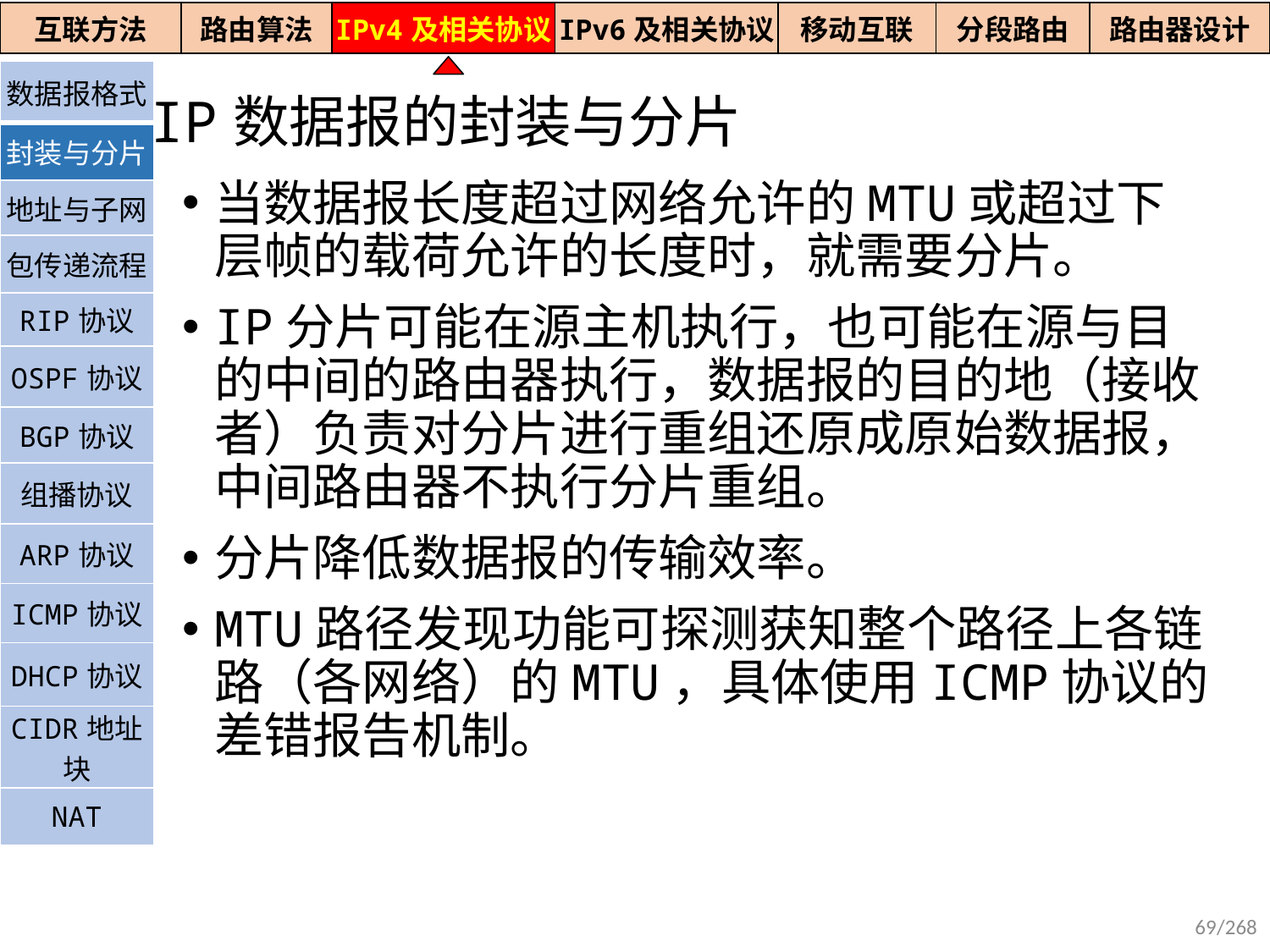

| 互联方法 | 路由算法 | IPv4及相关协议 | IPv6及相关协议 | 移动互联 | 分段路由 | 路由器设计 |
| --- | --- | --- | --- | --- | --- | --- |

# IP数据报的封装与分片
| 数据报格式 |
| --- |
| 封装与分片 |
| 地址与子网 |
| 包传递流程 |
| RIP协议 |
| OSPF协议 |
| BGP协议 |
| 组播协议 |
| ARP协议 |
| ICMP协议 |
| DHCP协议 |
| CIDR地址块 |
| NAT |
当数据报长度超过网络允许的MTU或超过下层帧的载荷允许的长度时，就需要分片。
IP分片可能在源主机执行，也可能在源与目的中间的路由器执行，数据报的目的地（接收者）负责对分片进行重组还原成原始数据报，中间路由器不执行分片重组。
分片降低数据报的传输效率。
MTU路径发现功能可探测获知整个路径上各链路（各网络）的MTU，具体使用ICMP协议的差错报告机制。
69/268